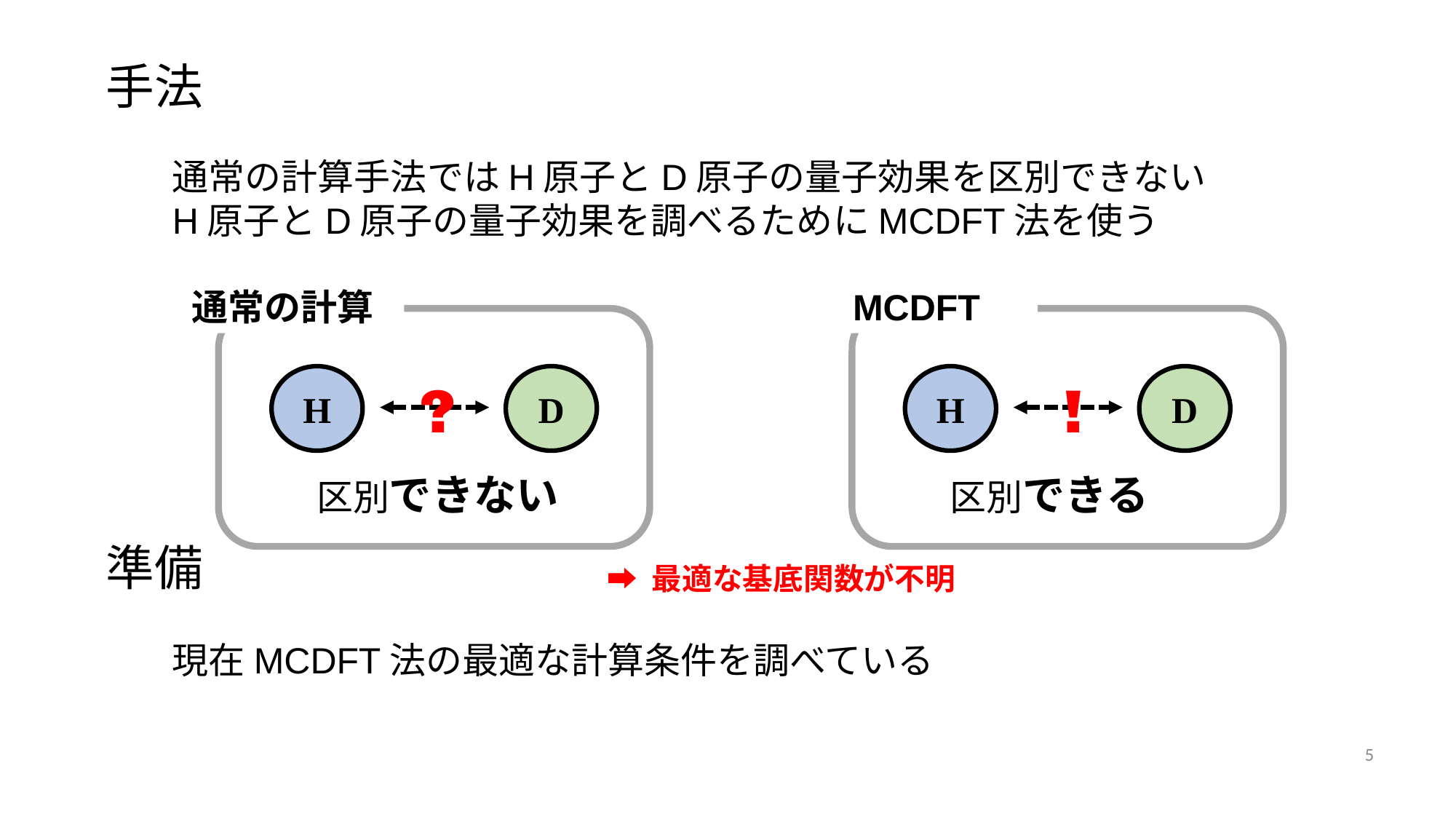

手法
通常の計算手法ではH原子とD原子の量子効果を区別できない
H原子とD原子の量子効果を調べるためにMCDFT法を使う

通常計算手法
通常の計算
MCDFT

?
H
D
H
D
H
D
!
?
区別できない
区別できる
準備
➡ 最適な基底関数が不明
現在MCDFT法の最適な計算条件を調べている
5